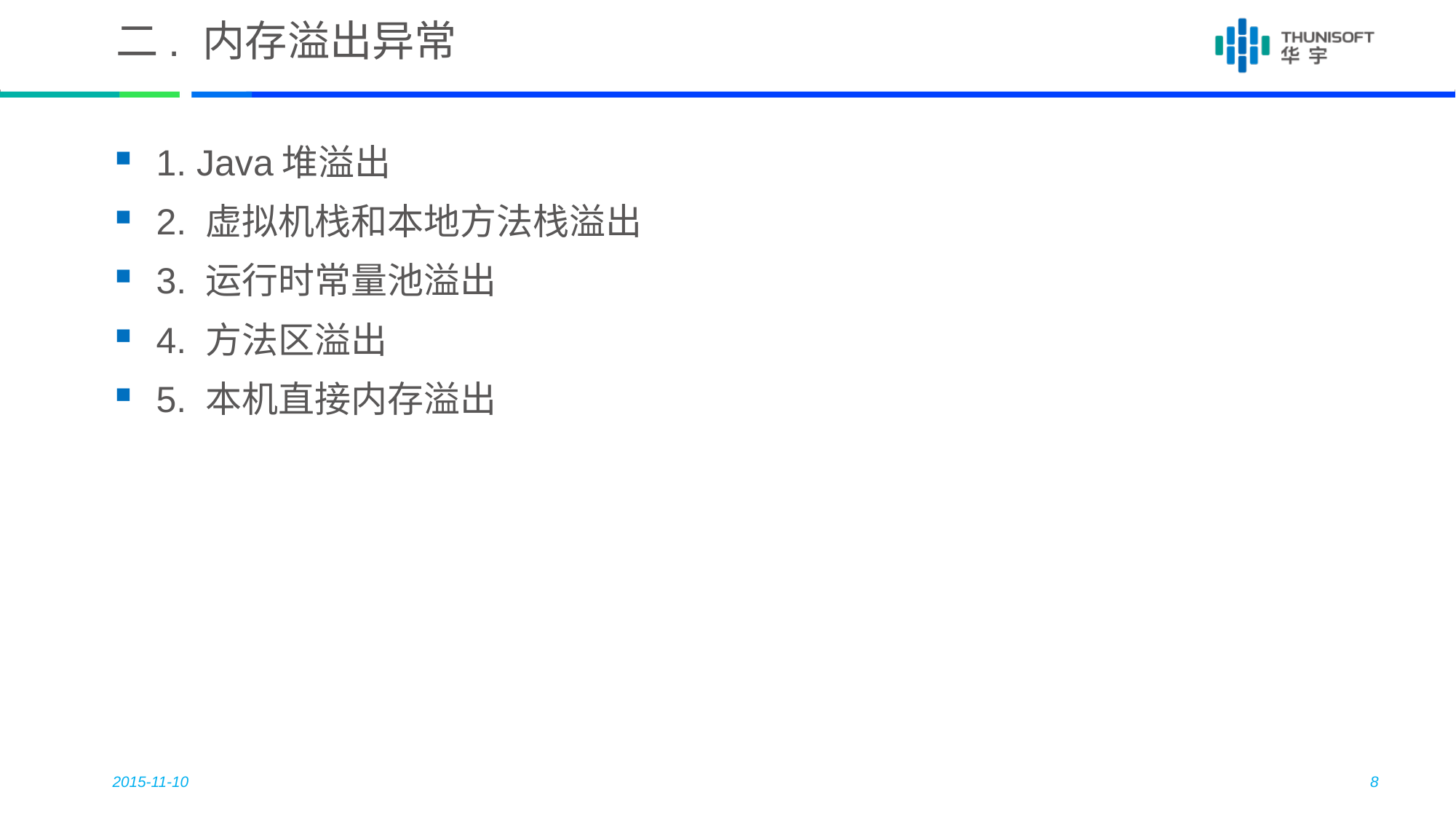

# 二. 内存溢出异常
1. Java堆溢出
2. 虚拟机栈和本地方法栈溢出
3. 运行时常量池溢出
4. 方法区溢出
5. 本机直接内存溢出

2015-11-10
8